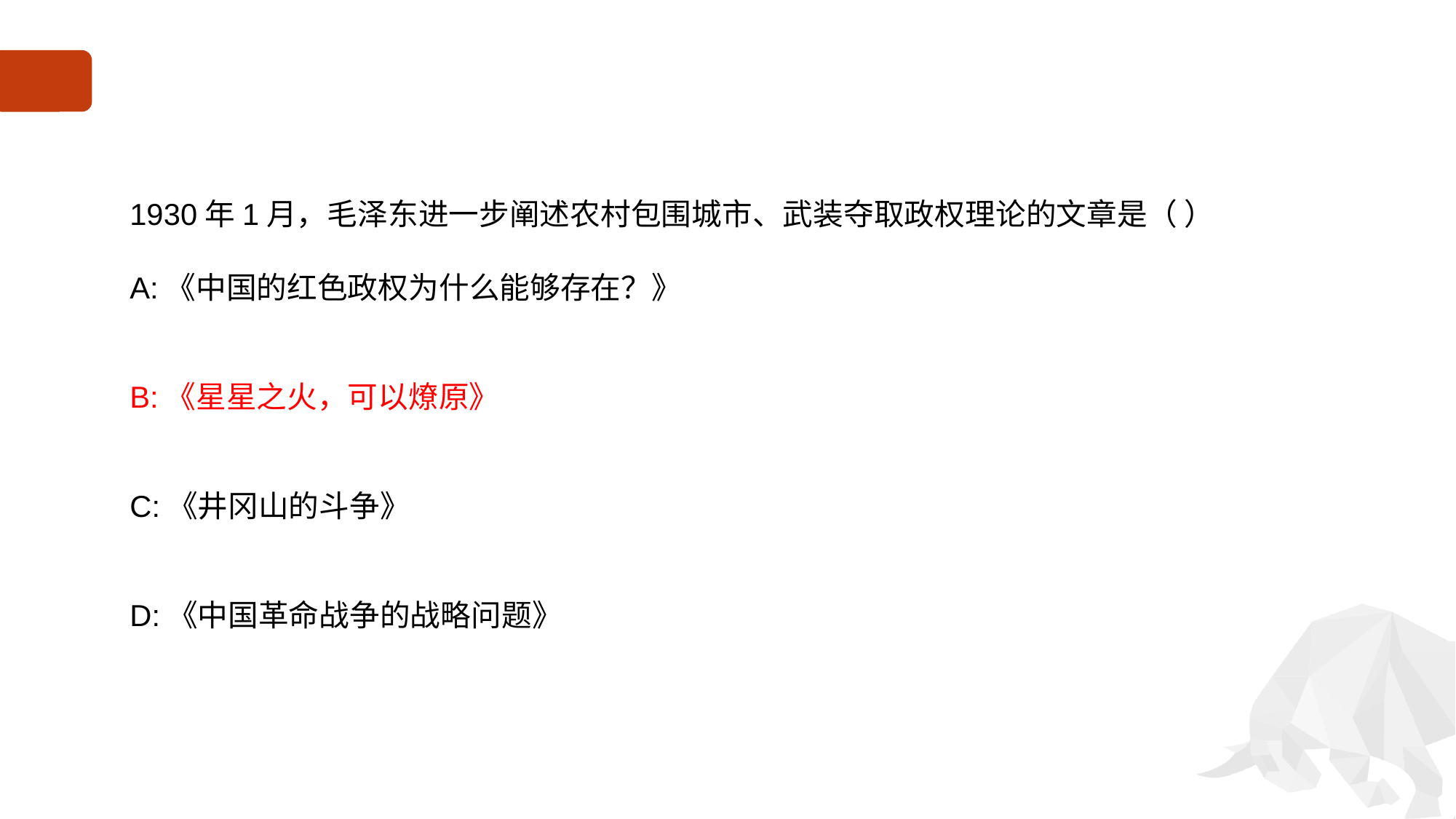

#
1930年1月，毛泽东进一步阐述农村包围城市、武装夺取政权理论的文章是（ ）

A:《中国的红色政权为什么能够存在？》

B:《星星之火，可以燎原》

C:《井冈山的斗争》

D:《中国革命战争的战略问题》